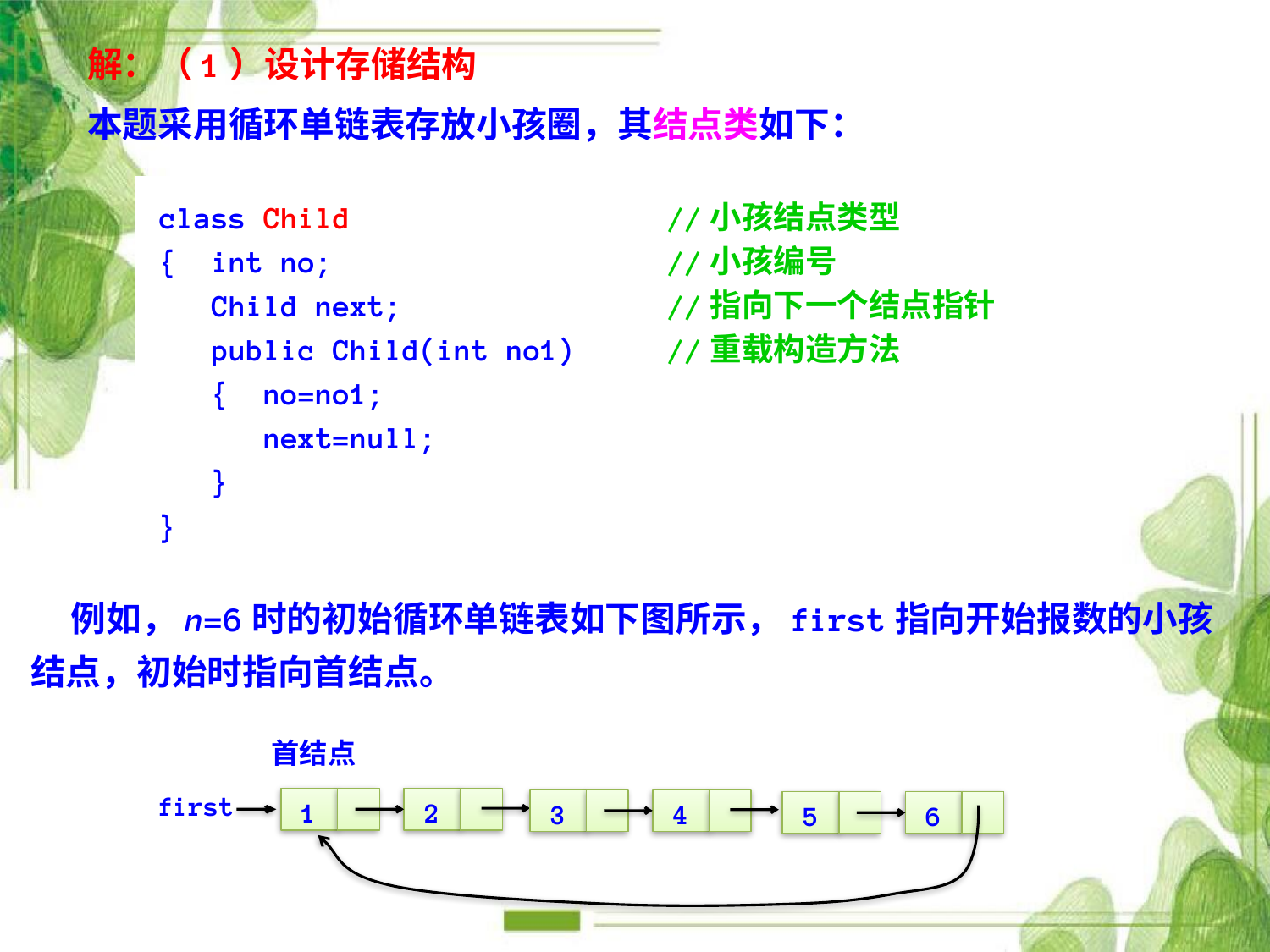

解：（1）设计存储结构
本题采用循环单链表存放小孩圈，其结点类如下：
class Child			//小孩结点类型
{  int no;			//小孩编号
   Child next;			//指向下一个结点指针
   public Child(int no1)	//重载构造方法
   {  no=no1;
      next=null;
   }
}
    例如，n=6时的初始循环单链表如下图所示，first指向开始报数的小孩结点，初始时指向首结点。
首结点
first
1

2

3

4

5

6